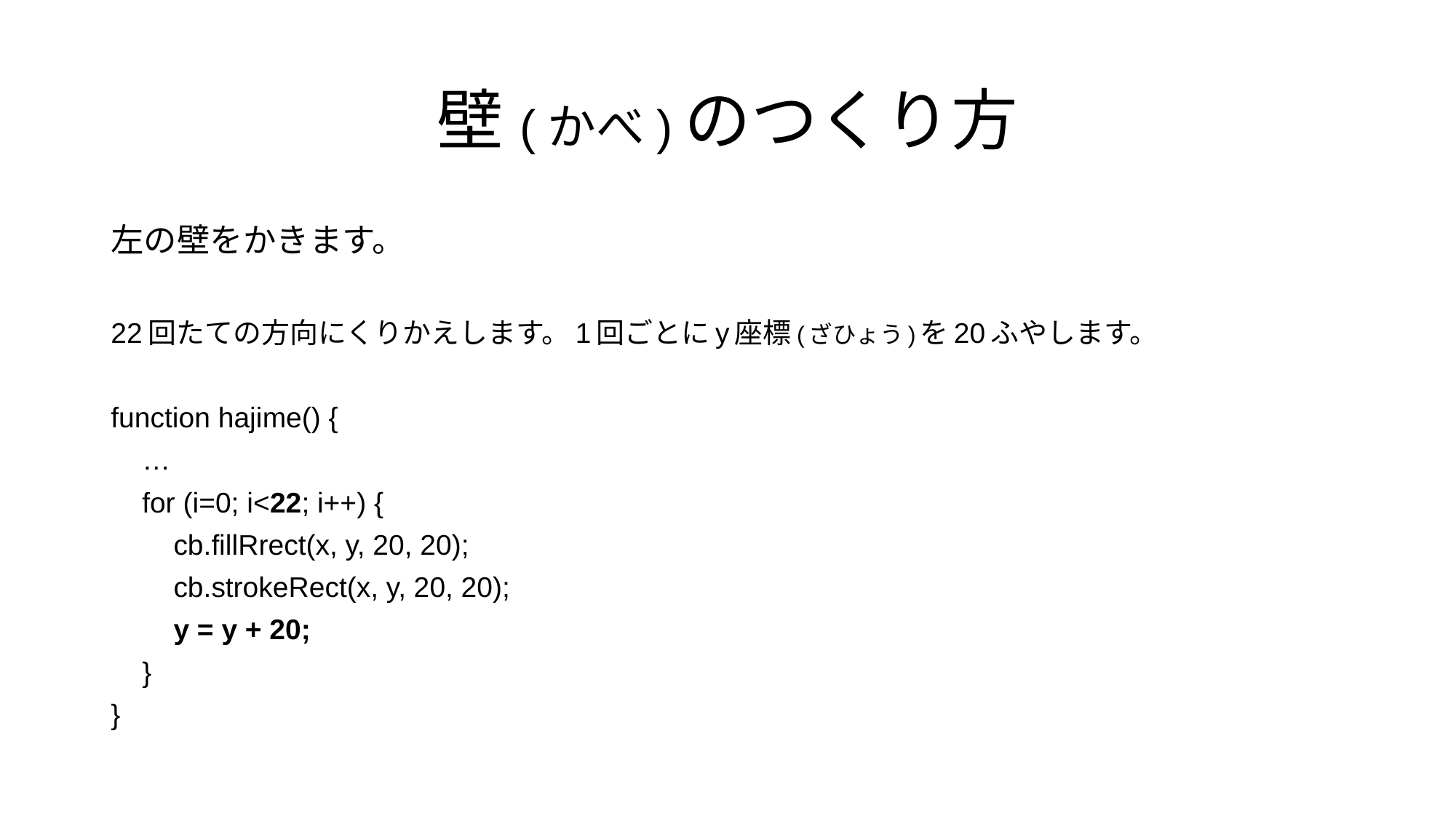

# 壁(かべ)のつくり方
左の壁をかきます。

22回たての方向にくりかえします。1回ごとにy座標(ざひょう)を20ふやします。

function hajime() {
    …
    for (i=0; i<22; i++) {
        cb.fillRrect(x, y, 20, 20);
        cb.strokeRect(x, y, 20, 20);
        y = y + 20;
    }
}